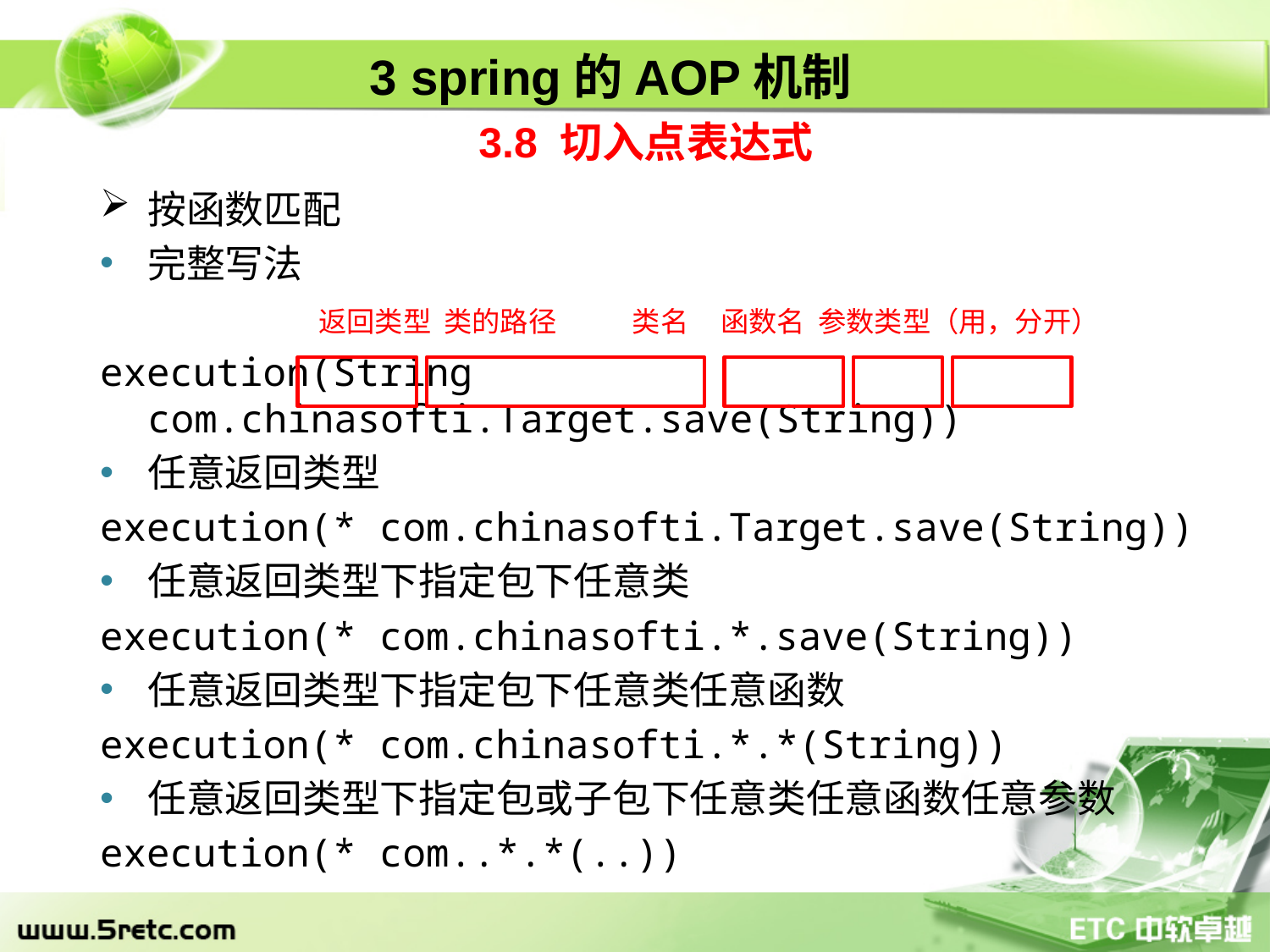

3 spring的AOP机制

3.8 切入点表达式

按函数匹配
完整写法
		    返回类型  类的路径            类名     函数名  参数类型（用，分开）
execution(String com.chinasofti.Target.save(String))
任意返回类型
execution(* com.chinasofti.Target.save(String))
任意返回类型下指定包下任意类
execution(* com.chinasofti.*.save(String))
任意返回类型下指定包下任意类任意函数
execution(* com.chinasofti.*.*(String))
任意返回类型下指定包或子包下任意类任意函数任意参数
execution(* com..*.*(..))